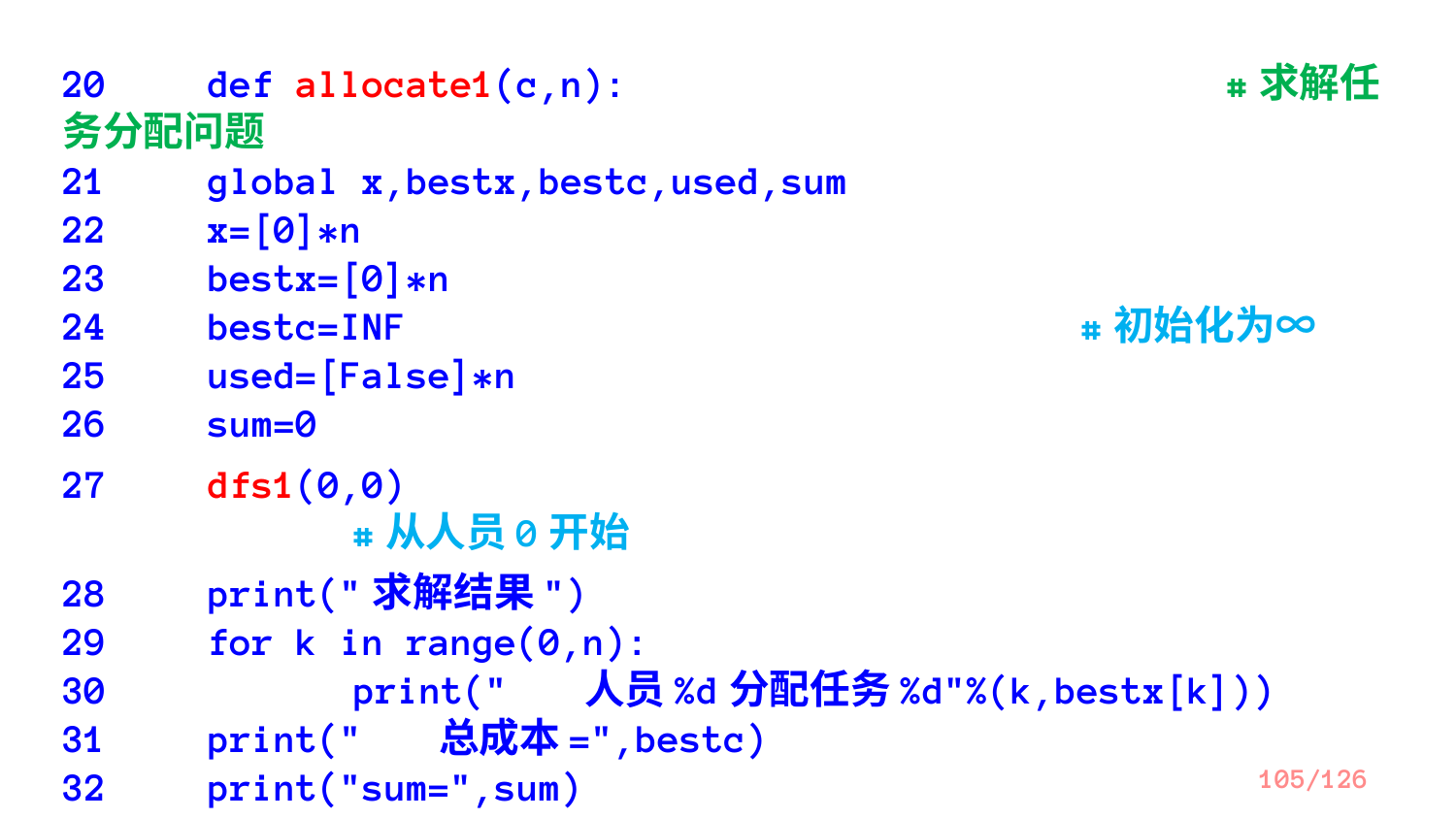

20	def allocate1(c,n):     				#求解任务分配问题
21  	global x,bestx,bestc,used,sum
22  	x=[0]*n
23  	bestx=[0]*n
24  	bestc=INF                			#初始化为∞
25  	used=[False]*n
26  	sum=0
27  	dfs1(0,0)									#从人员0开始
28  	print("求解结果")
29 	for k in range(0,n):
30   		print("   人员%d分配任务%d"%(k,bestx[k]))
31  	print("   总成本=",bestc)
32 	print("sum=",sum)
105/126